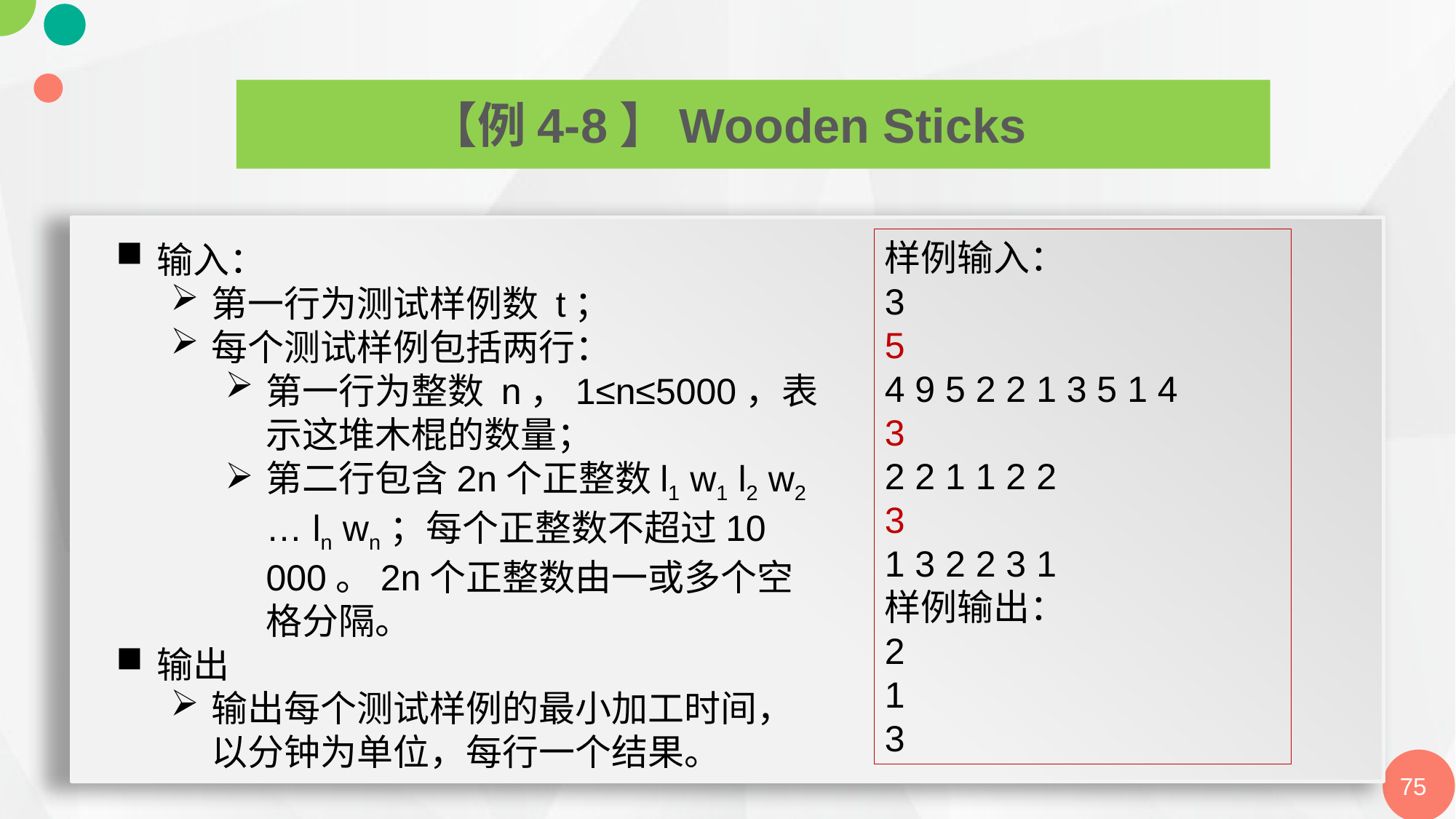

【例4-8】Wooden Sticks
样例输入：
3
5
4 9 5 2 2 1 3 5 1 4
3
2 2 1 1 2 2
3
1 3 2 2 3 1
样例输出：
2
1
3
输入：
第一行为测试样例数 t；
每个测试样例包括两行：
第一行为整数 n，1≤n≤5000，表示这堆木棍的数量；
第二行包含2n个正整数l1 w1 l2 w2 … ln wn；每个正整数不超过10 000。2n个正整数由一或多个空格分隔。
输出
输出每个测试样例的最小加工时间，以分钟为单位，每行一个结果。